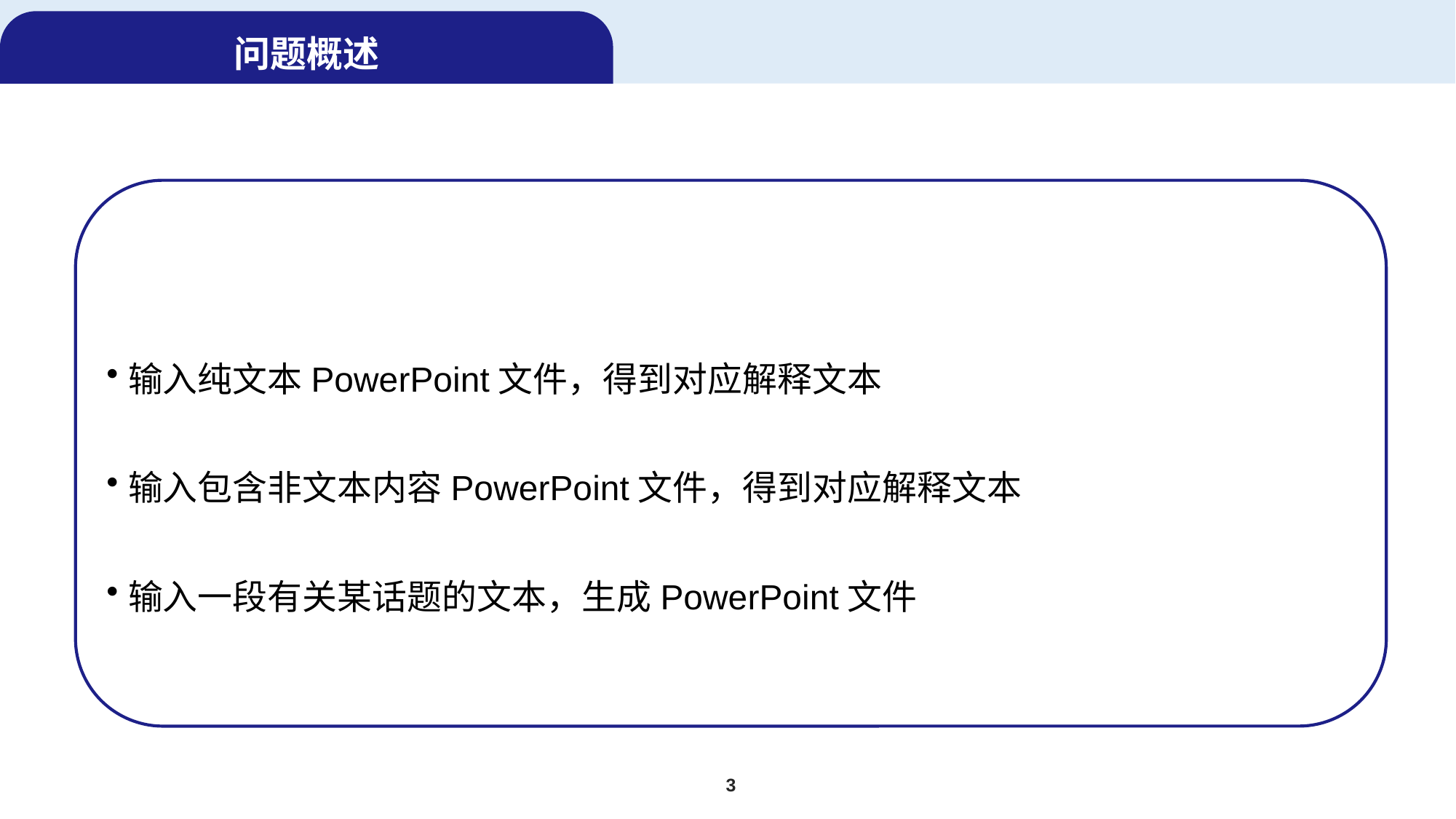

问题概述
输入纯文本PowerPoint文件，得到对应解释文本
输入包含非文本内容PowerPoint文件，得到对应解释文本
输入一段有关某话题的文本，生成PowerPoint文件
3